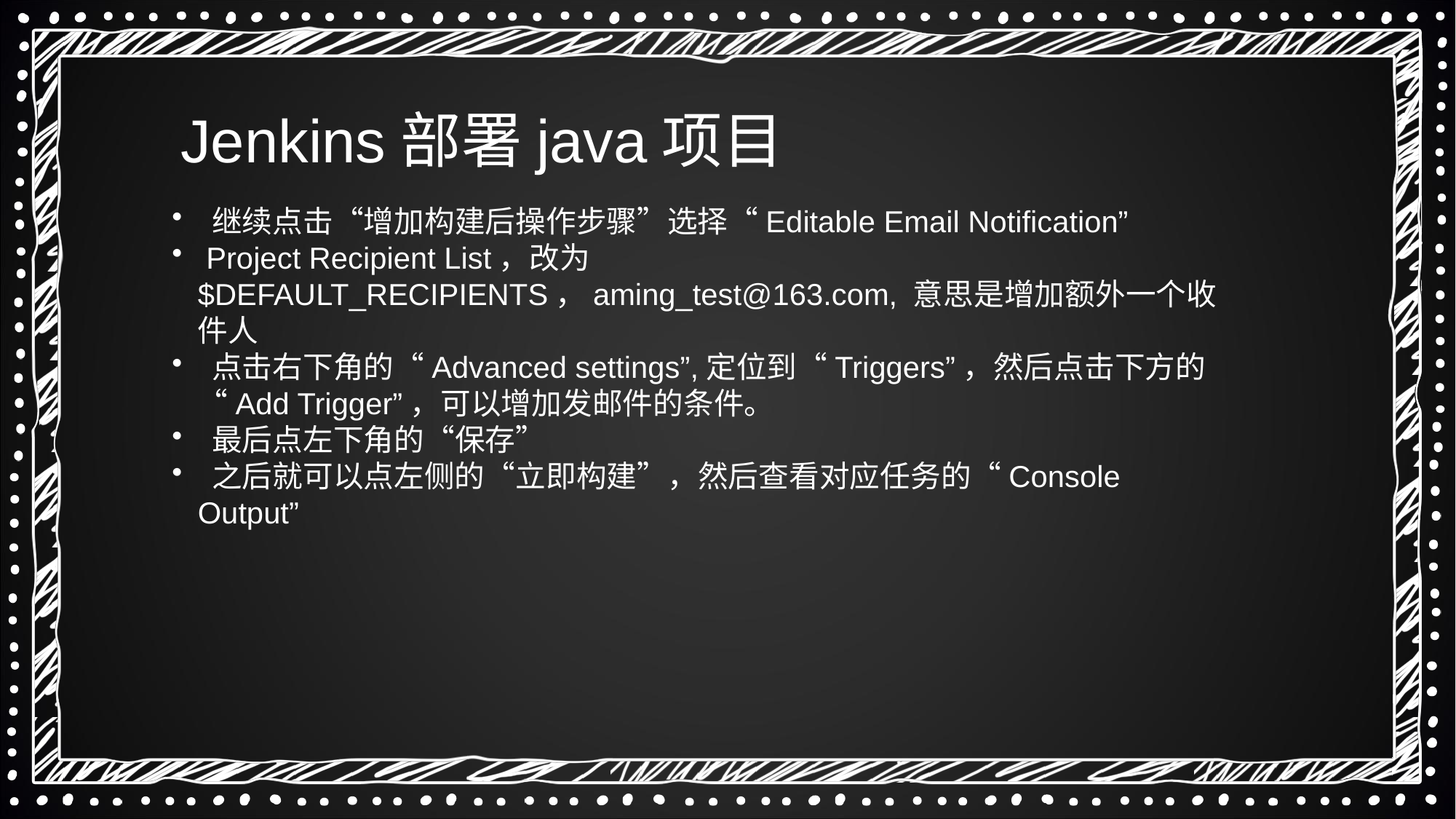

Jenkins部署java项目
 继续点击“增加构建后操作步骤”选择“Editable Email Notification”
 Project Recipient List，改为$DEFAULT_RECIPIENTS，aming_test@163.com, 意思是增加额外一个收件人
 点击右下角的“Advanced settings”,定位到“Triggers”，然后点击下方的“Add Trigger”，可以增加发邮件的条件。
 最后点左下角的“保存”
 之后就可以点左侧的“立即构建”，然后查看对应任务的“Console Output”